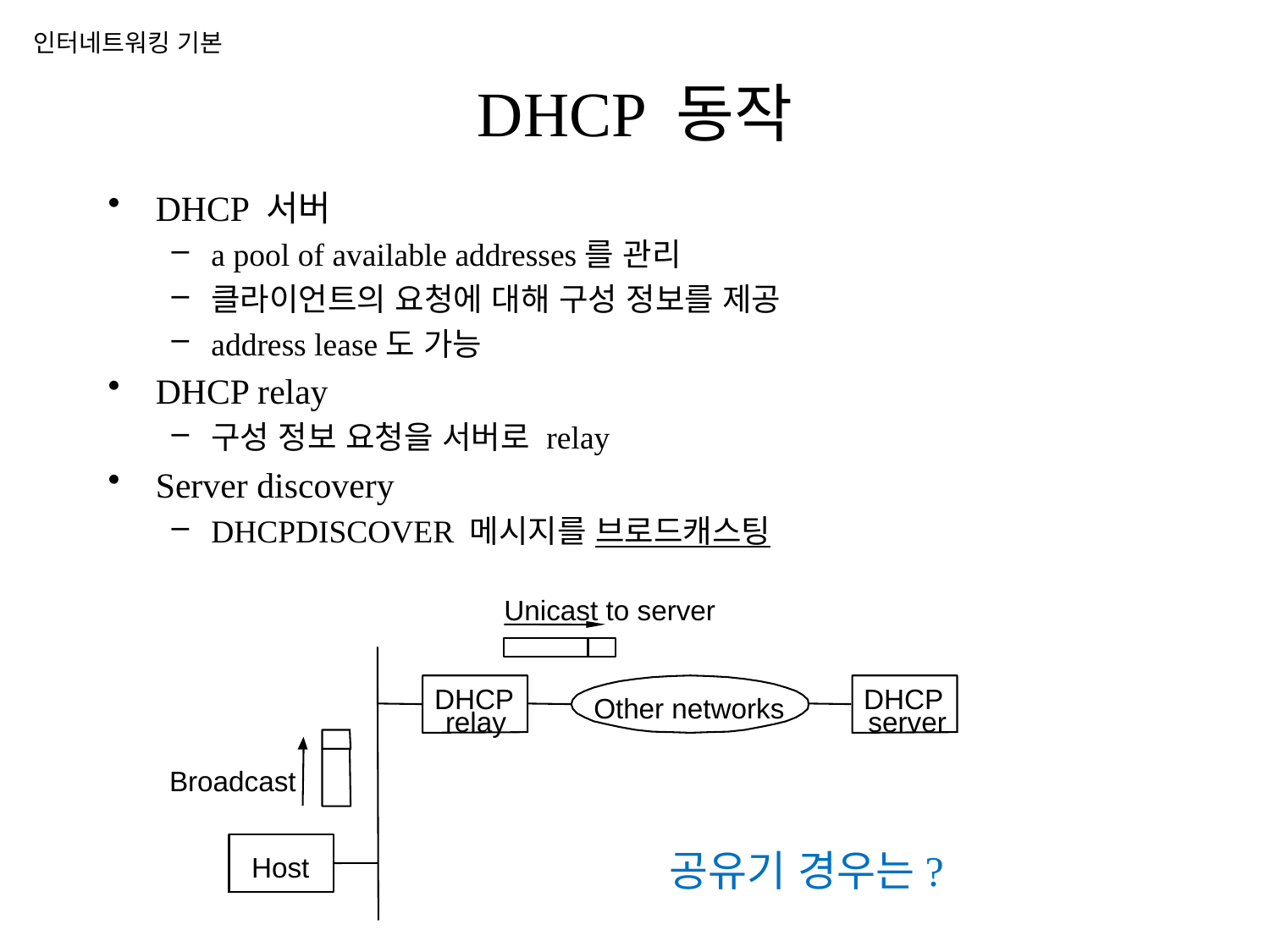

인터네트워킹 기본
# DHCP 동작
DHCP 서버
a pool of available addresses를 관리
클라이언트의 요청에 대해 구성 정보를 제공
address lease도 가능
DHCP relay
구성 정보 요청을 서버로 relay
Server discovery
DHCPDISCOVER 메시지를 브로드캐스팅

Unicast to server

DHCP
DHCP
Other networks

relay
server

Broadcast

Host

공유기 경우는?